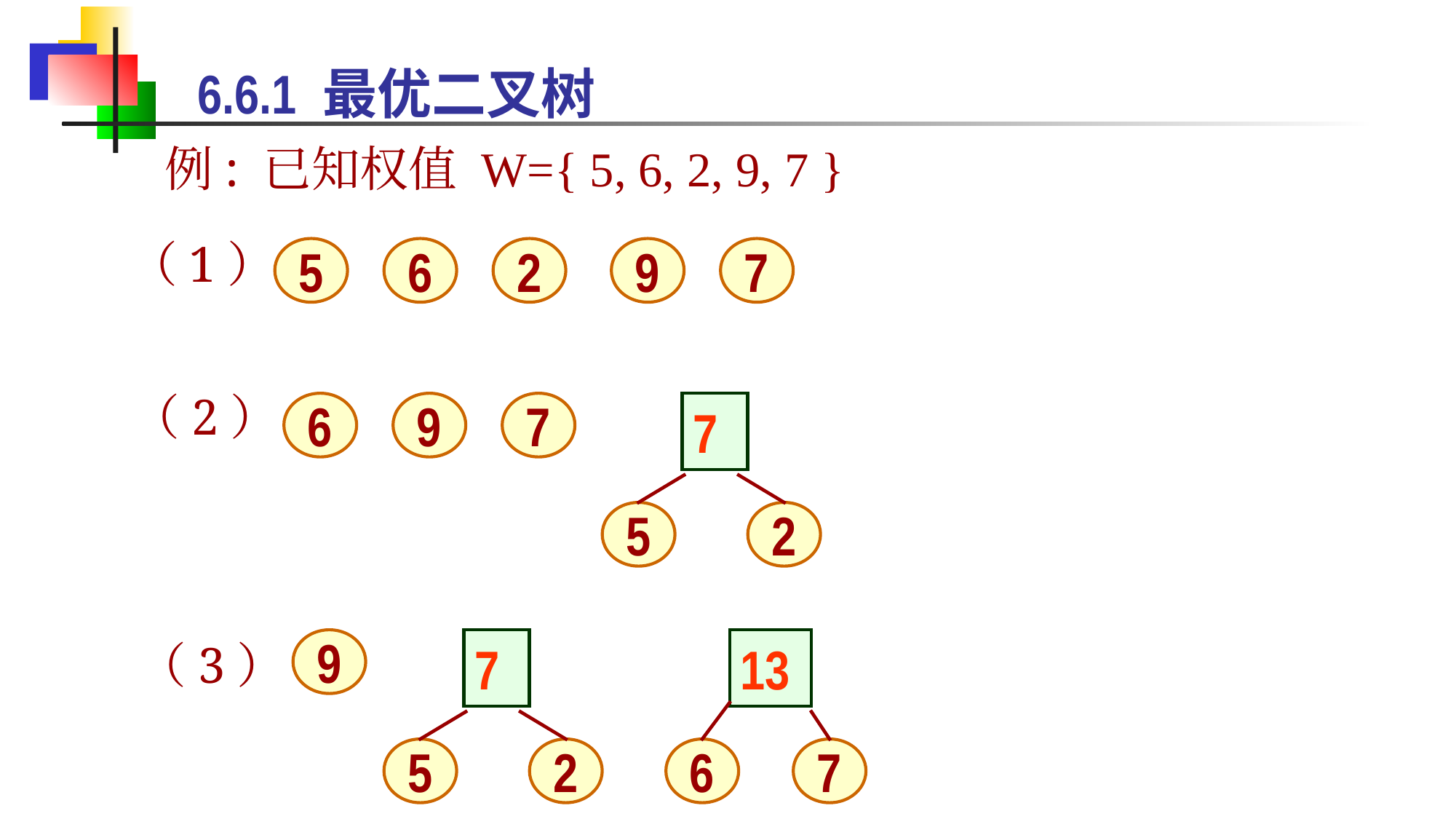

6.6.1 最优二叉树
例: 已知权值 W={ 5, 6, 2, 9, 7 }
（1）
5
6
2
9
7
（2）
6
9
7
7

5
2
（3）
9
7
13

5
2
6
7